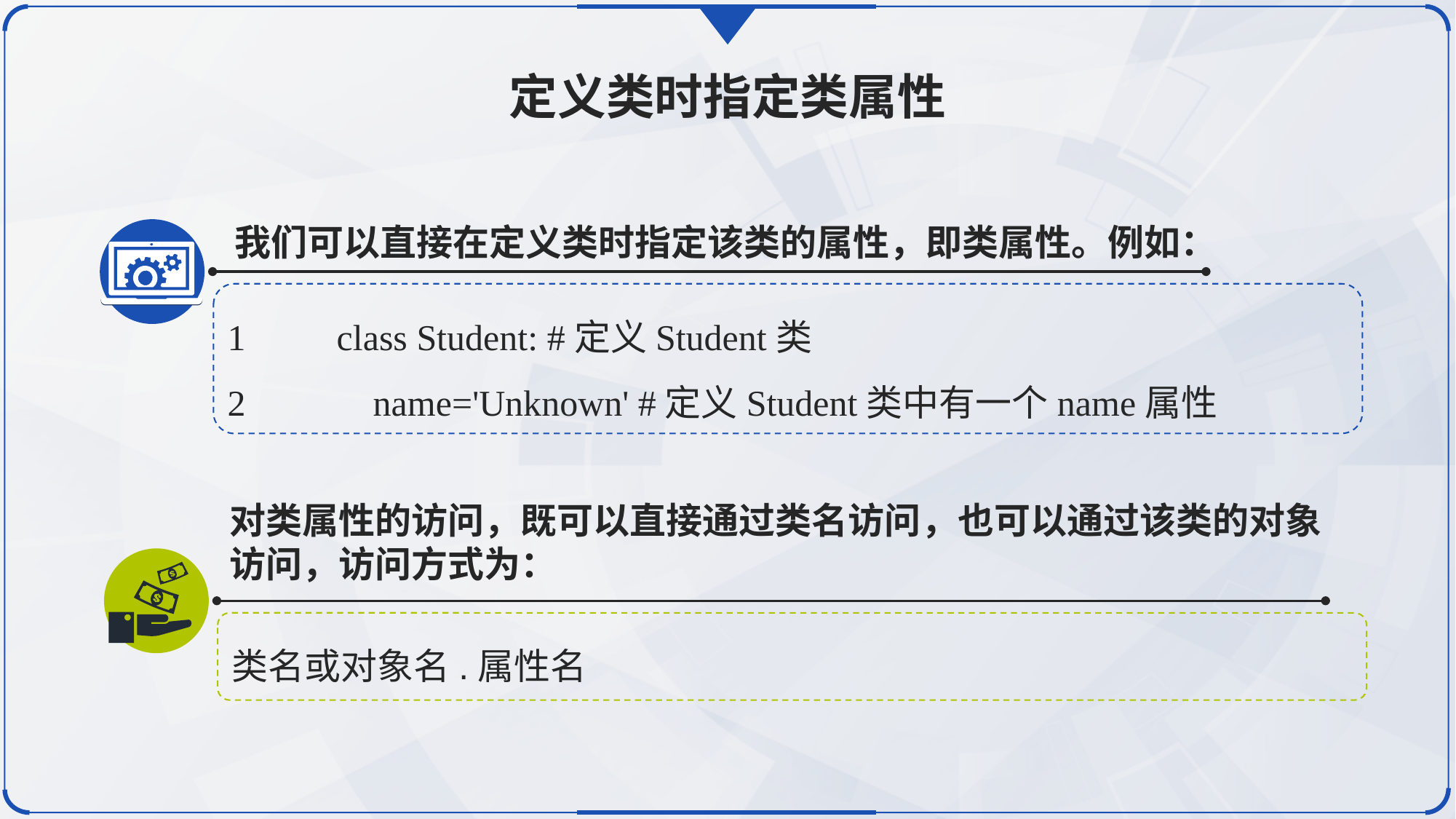

定义类时指定类属性
我们可以直接在定义类时指定该类的属性，即类属性。例如：

1	class Student: #定义Student类
2	    name='Unknown' #定义Student类中有一个name属性
对类属性的访问，既可以直接通过类名访问，也可以通过该类的对象访问，访问方式为：

类名或对象名.属性名